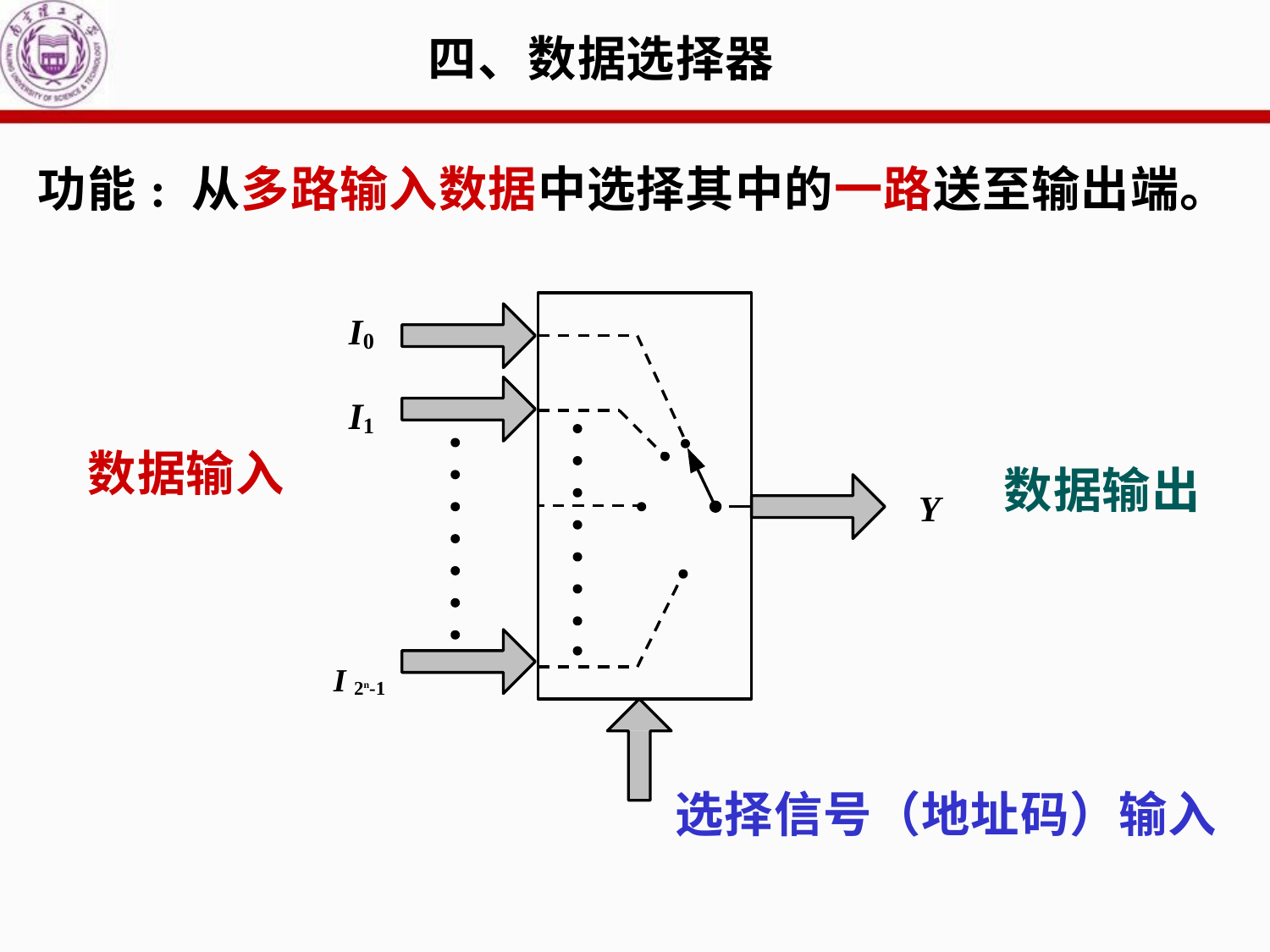

# 四、数据选择器
功能: 从多路输入数据中选择其中的一路送至输出端。

I0

I1

数据输入

数据输出

Y

I 2n-1

选择信号（地址码）输入